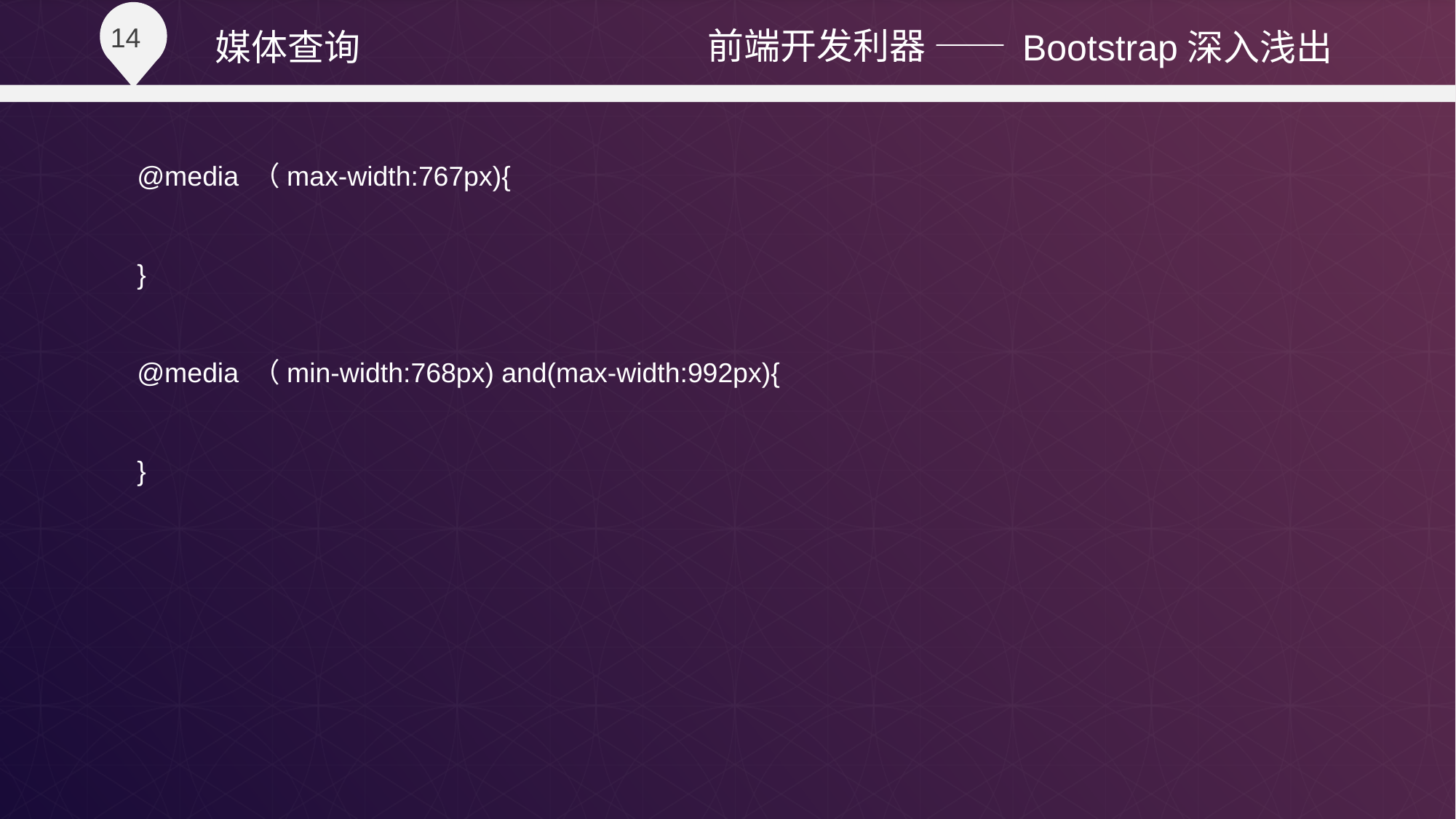

媒体查询
@media （max-width:767px){

}

@media （min-width:768px) and(max-width:992px){

}